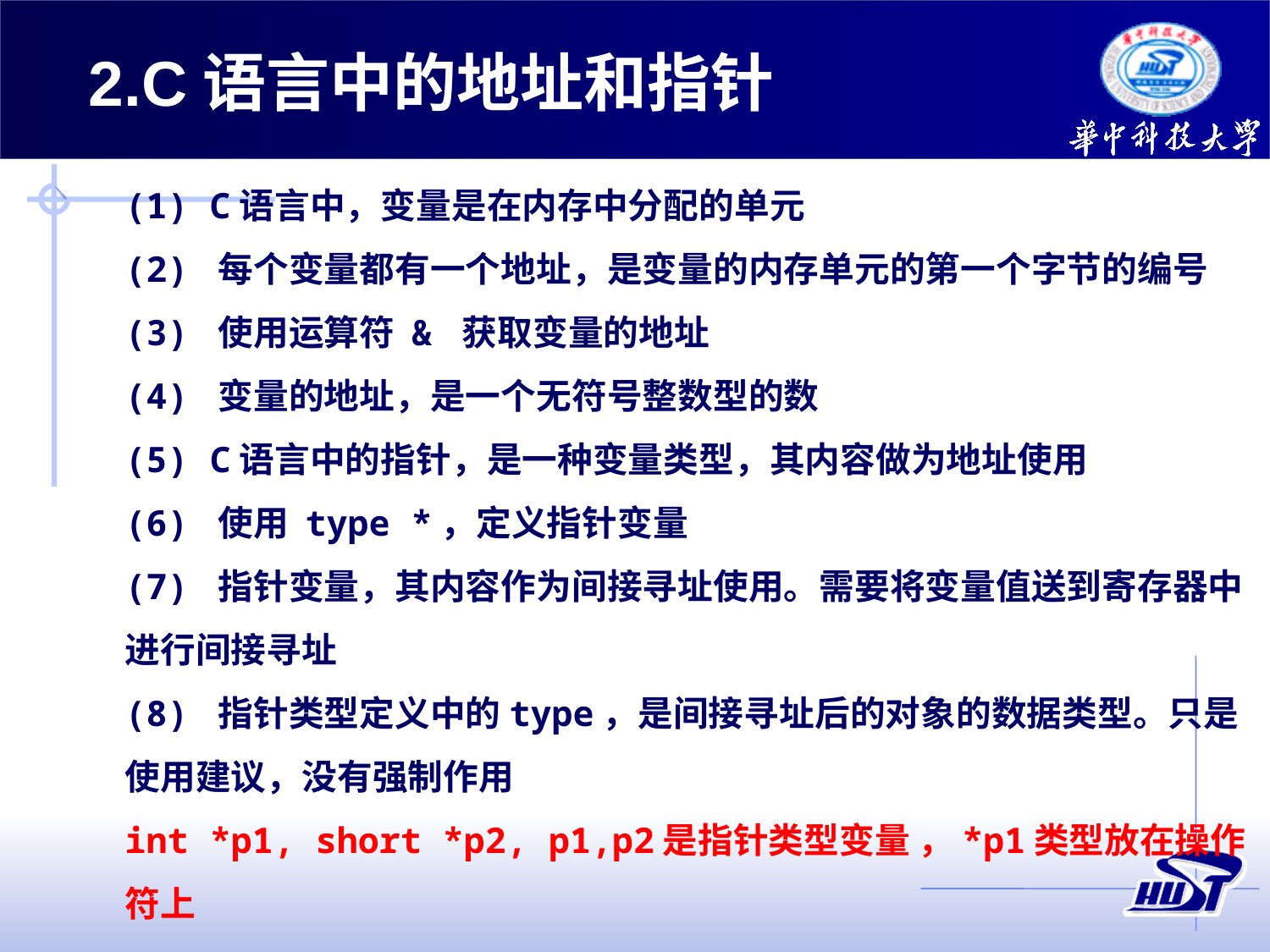

2.C语言中的地址和指针
(1) C语言中，变量是在内存中分配的单元
(2) 每个变量都有一个地址，是变量的内存单元的第一个字节的编号
(3) 使用运算符 & 获取变量的地址
(4) 变量的地址，是一个无符号整数型的数
(5) C语言中的指针，是一种变量类型，其内容做为地址使用
(6) 使用 type *，定义指针变量
(7) 指针变量，其内容作为间接寻址使用。需要将变量值送到寄存器中进行间接寻址
(8) 指针类型定义中的type，是间接寻址后的对象的数据类型。只是使用建议，没有强制作用
int *p1, short *p2, p1,p2是指针类型变量 ，*p1类型放在操作符上